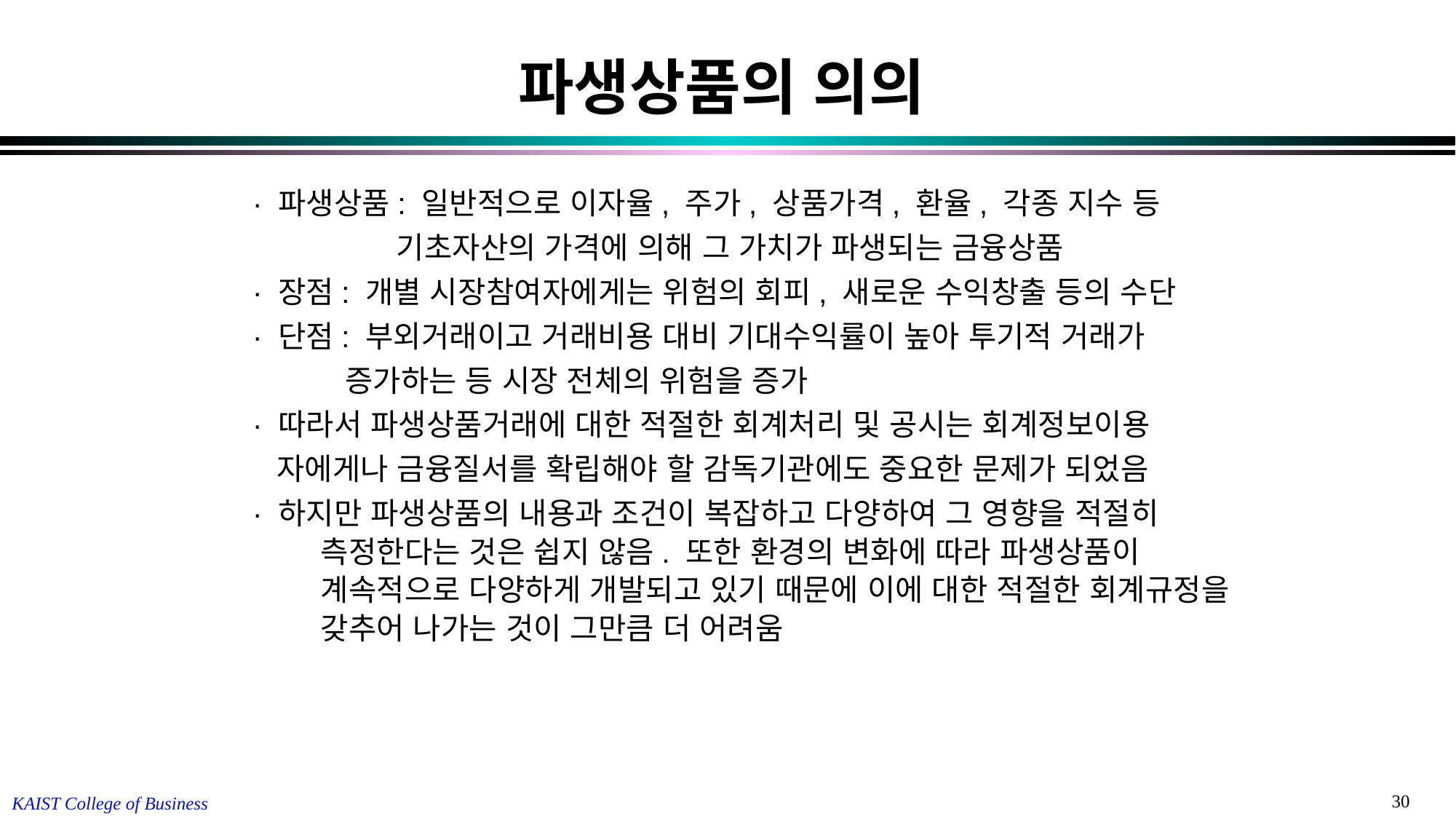

# 파생상품의 의의
· 파생상품: 일반적으로 이자율, 주가, 상품가격, 환율, 각종 지수 등
                기초자산의 가격에 의해 그 가치가 파생되는 금융상품
· 장점: 개별 시장참여자에게는 위험의 회피, 새로운 수익창출 등의 수단
· 단점: 부외거래이고 거래비용 대비 기대수익률이 높아 투기적 거래가
          증가하는 등 시장 전체의 위험을 증가
· 따라서 파생상품거래에 대한 적절한 회계처리 및 공시는 회계정보이용
  자에게나 금융질서를 확립해야 할 감독기관에도 중요한 문제가 되었음
· 하지만 파생상품의 내용과 조건이 복잡하고 다양하여 그 영향을 적절히  측정한다는 것은 쉽지 않음. 또한 환경의 변화에 따라 파생상품이 계속적으로 다양하게 개발되고 있기 때문에 이에 대한 적절한 회계규정을 갖추어 나가는 것이 그만큼 더 어려움